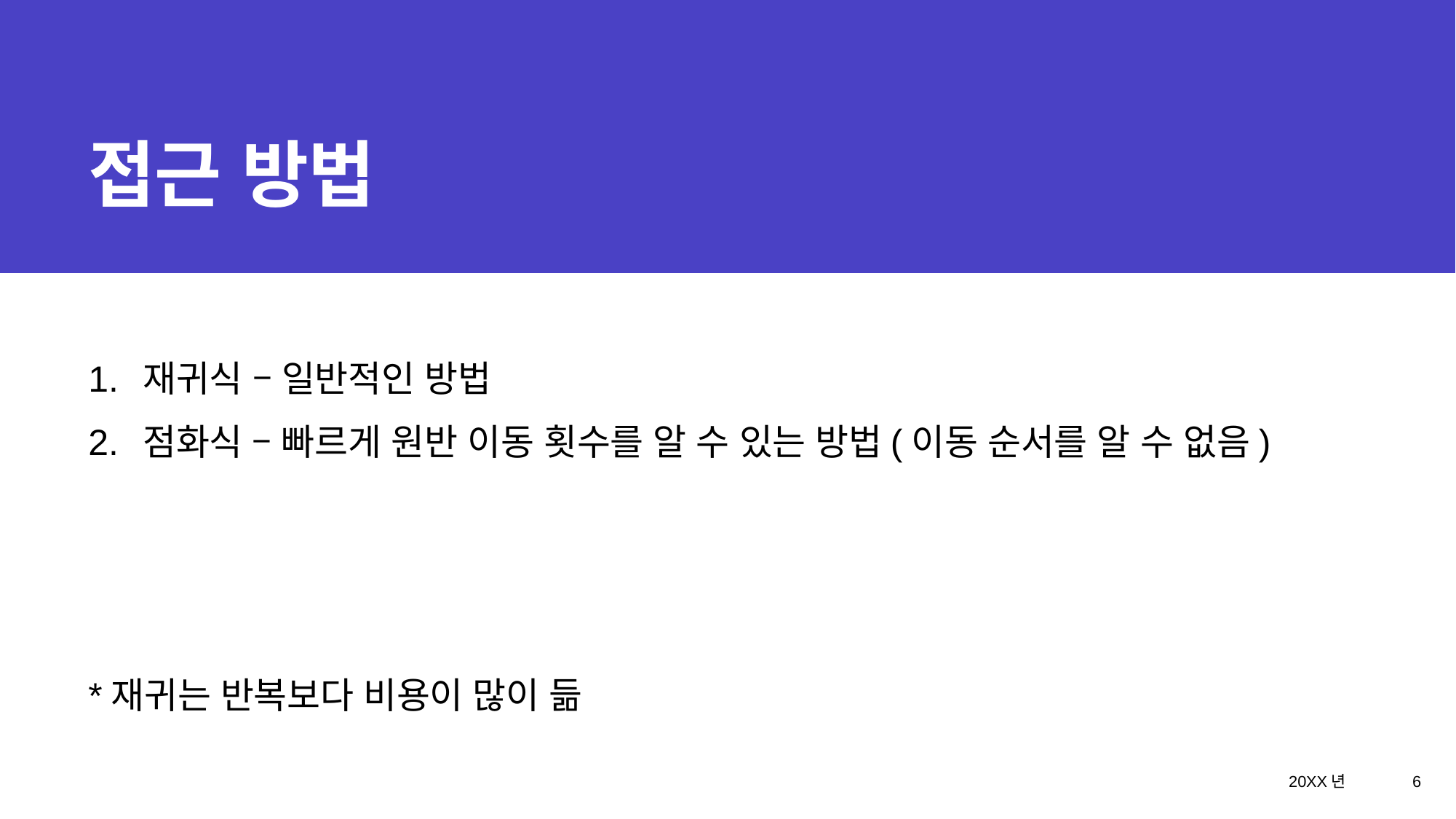

# 접근 방법
재귀식 – 일반적인 방법
점화식 – 빠르게 원반 이동 횟수를 알 수 있는 방법(이동 순서를 알 수 없음)

*재귀는 반복보다 비용이 많이 듦
20XX년
프레젠테이션 제목
6